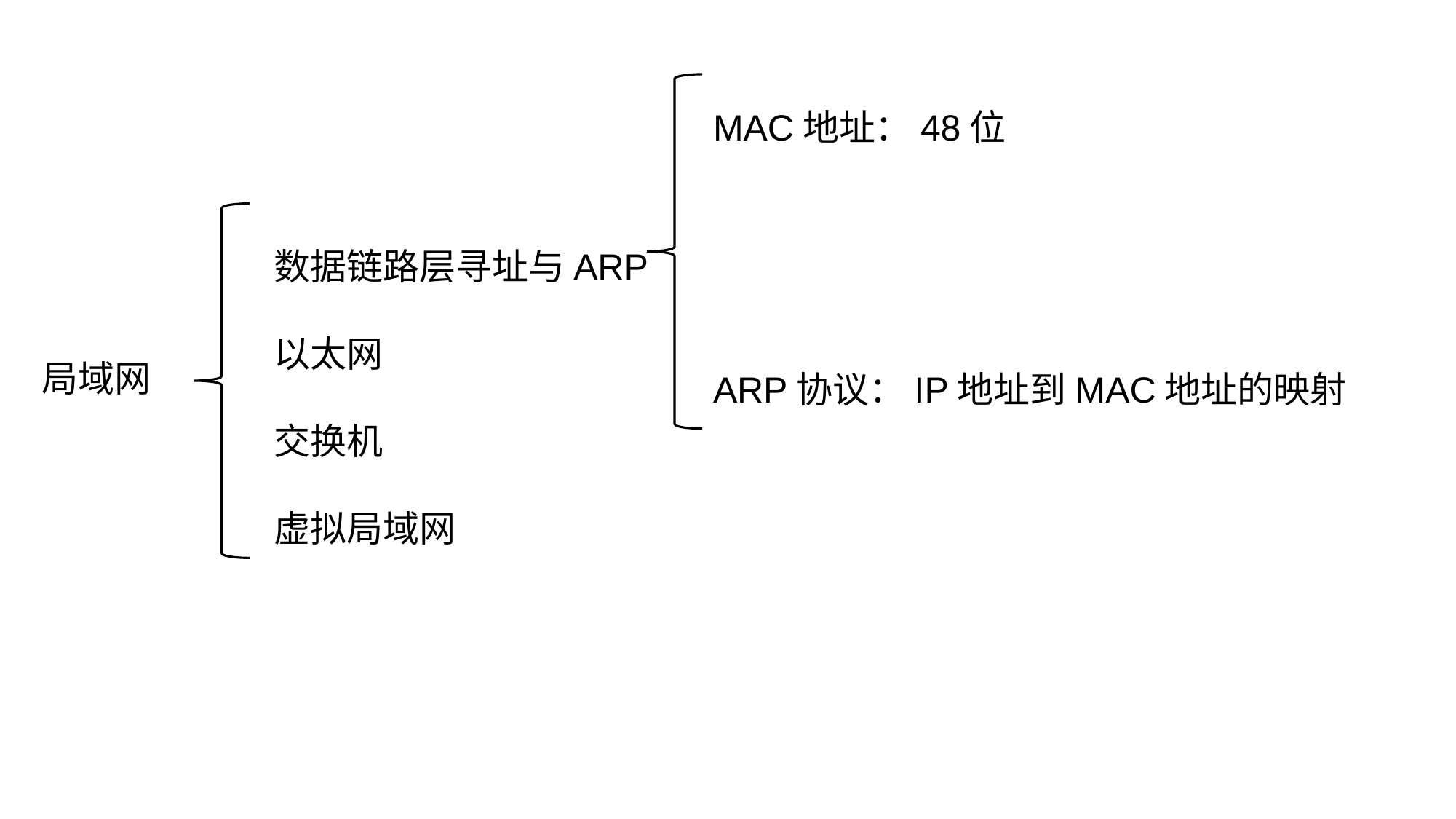

MAC地址：48位

ARP协议：IP地址到MAC地址的映射

数据链路层寻址与ARP
以太网
交换机
虚拟局域网

局域网